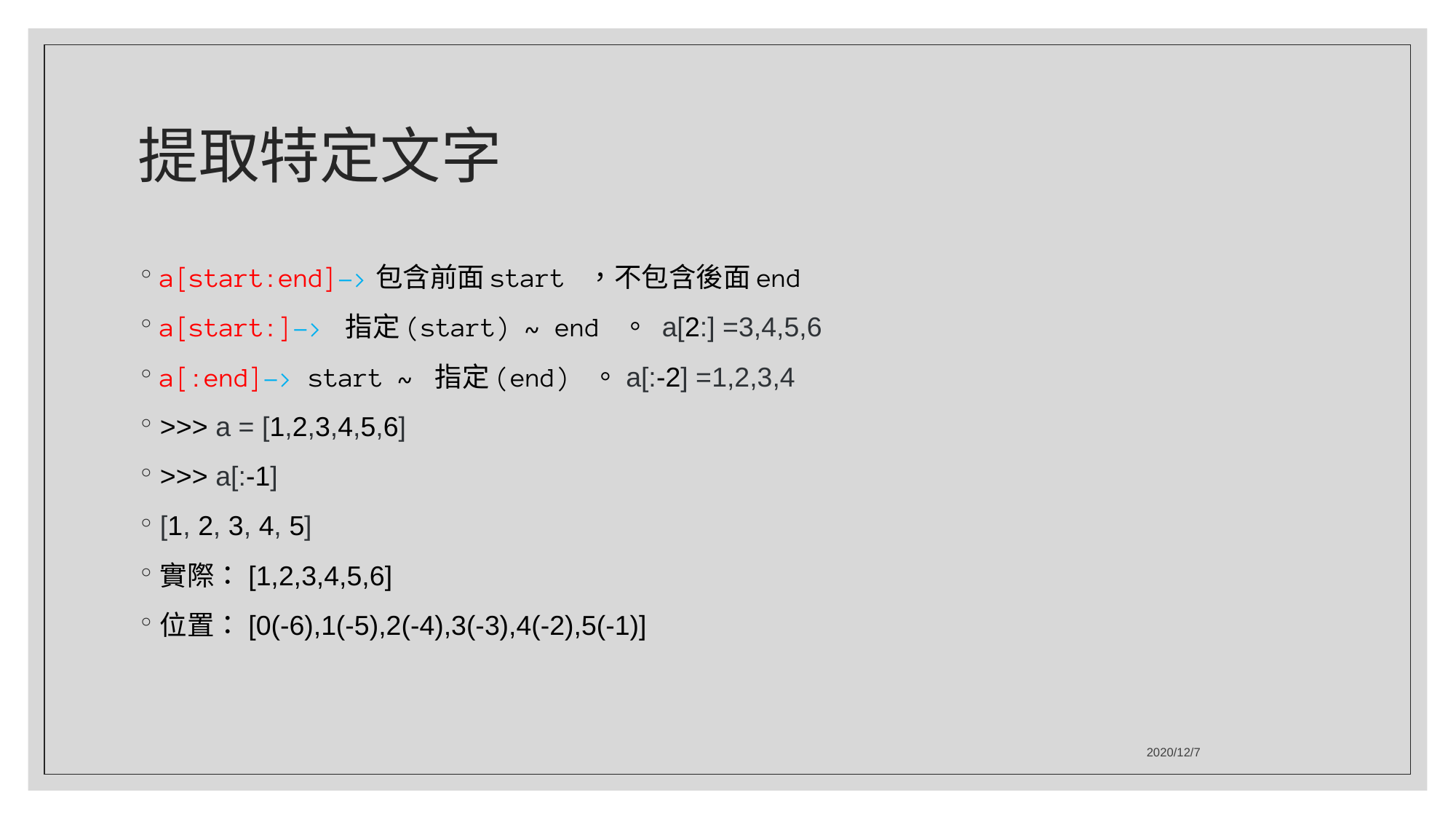

# 提取特定文字
a[start:end]->包含前面start ，不包含後面end
a[start:]-> 指定(start) ~ end 。 a[2:] =3,4,5,6
a[:end]-> start ~ 指定(end) 。a[:-2] =1,2,3,4
>>> a = [1,2,3,4,5,6]
>>> a[:-1]
[1, 2, 3, 4, 5]
實際：[1,2,3,4,5,6]
位置：[0(-6),1(-5),2(-4),3(-3),4(-2),5(-1)]
2020/12/7